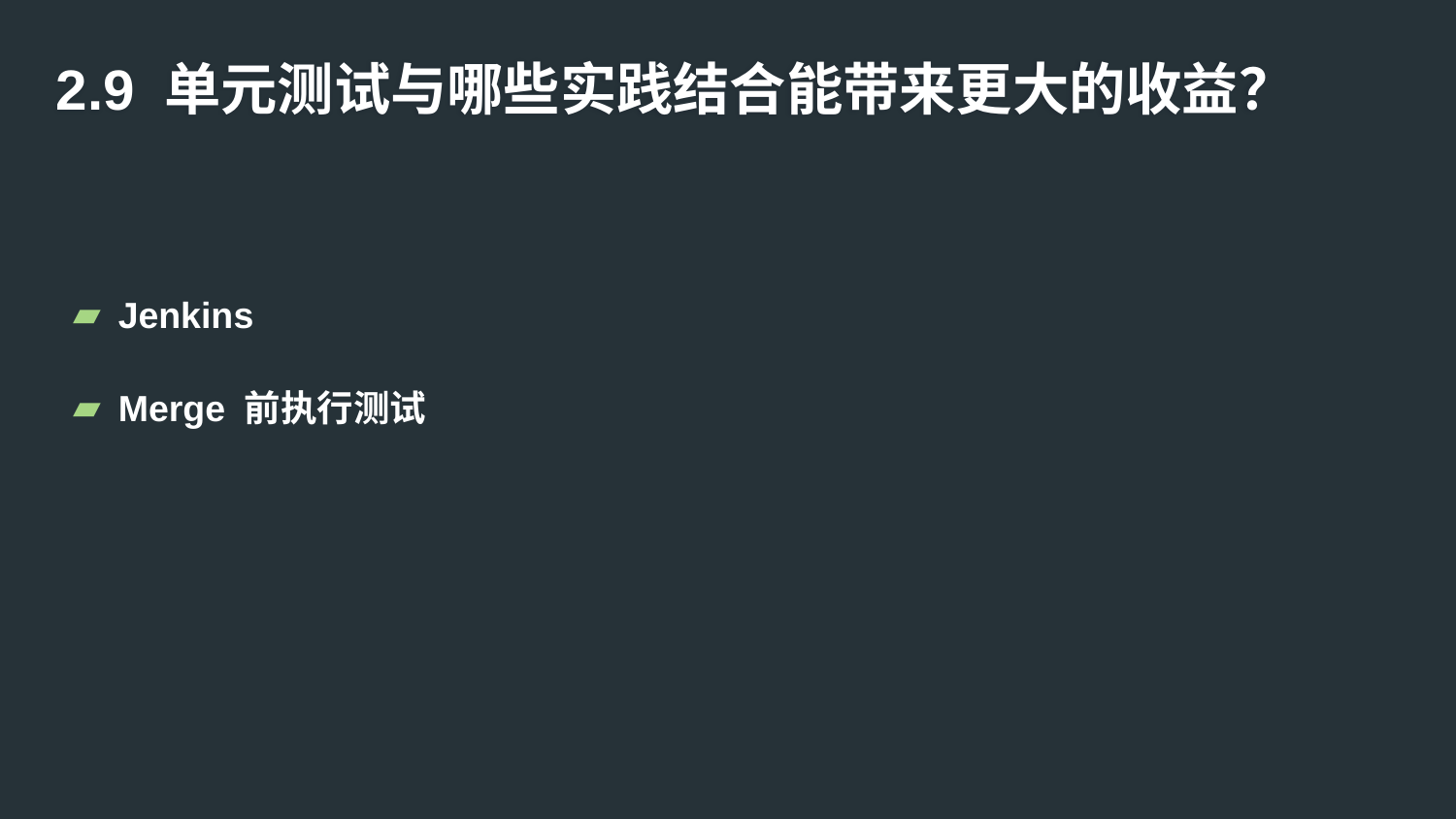

# 2.9 单元测试与哪些实践结合能带来更大的收益？
Jenkins
Merge 前执行测试
30